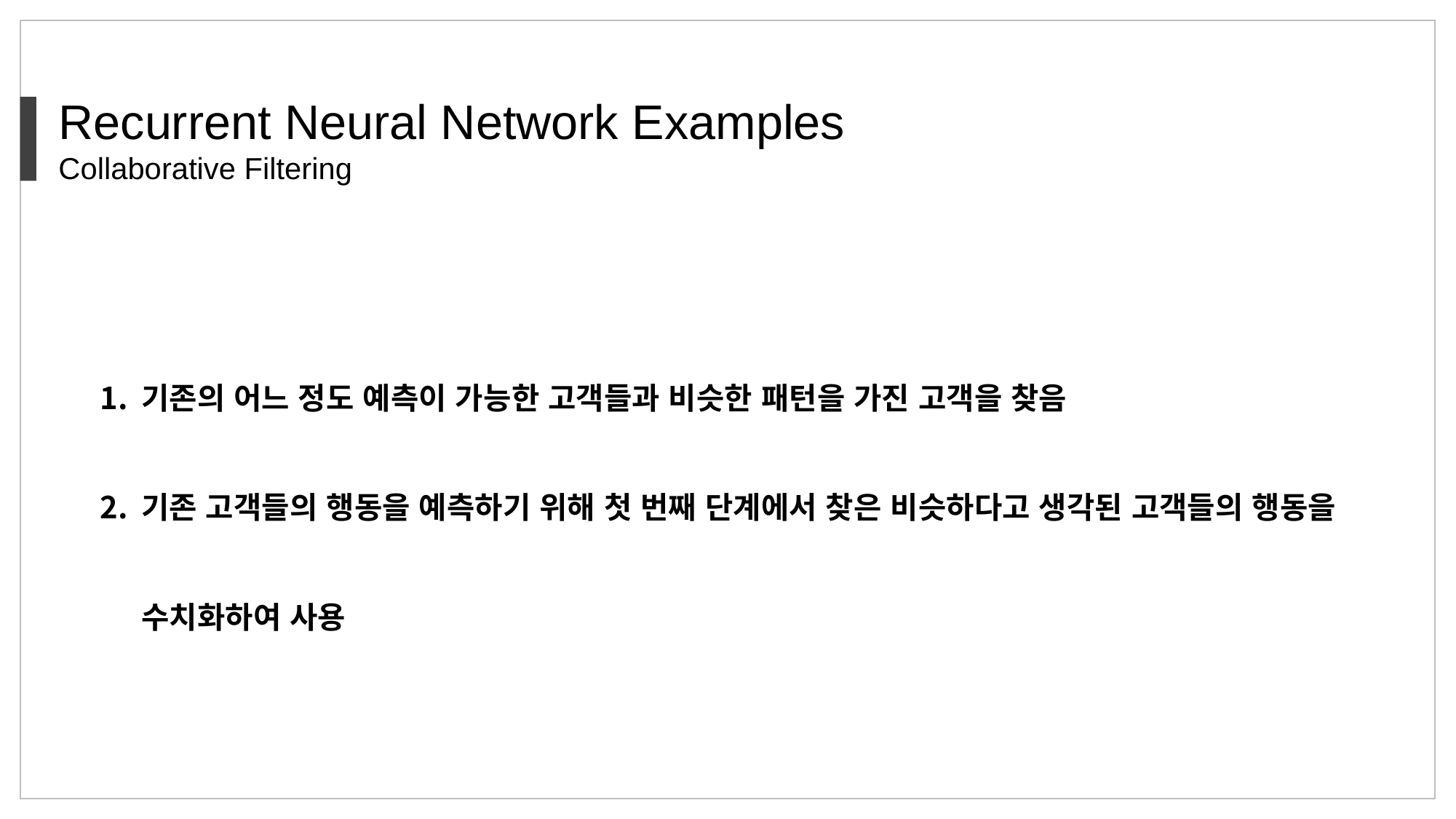

Recurrent Neural Network Examples
Collaborative Filtering

기존의 어느 정도 예측이 가능한 고객들과 비슷한 패턴을 가진 고객을 찾음
기존 고객들의 행동을 예측하기 위해 첫 번째 단계에서 찾은 비슷하다고 생각된 고객들의 행동을 수치화하여 사용